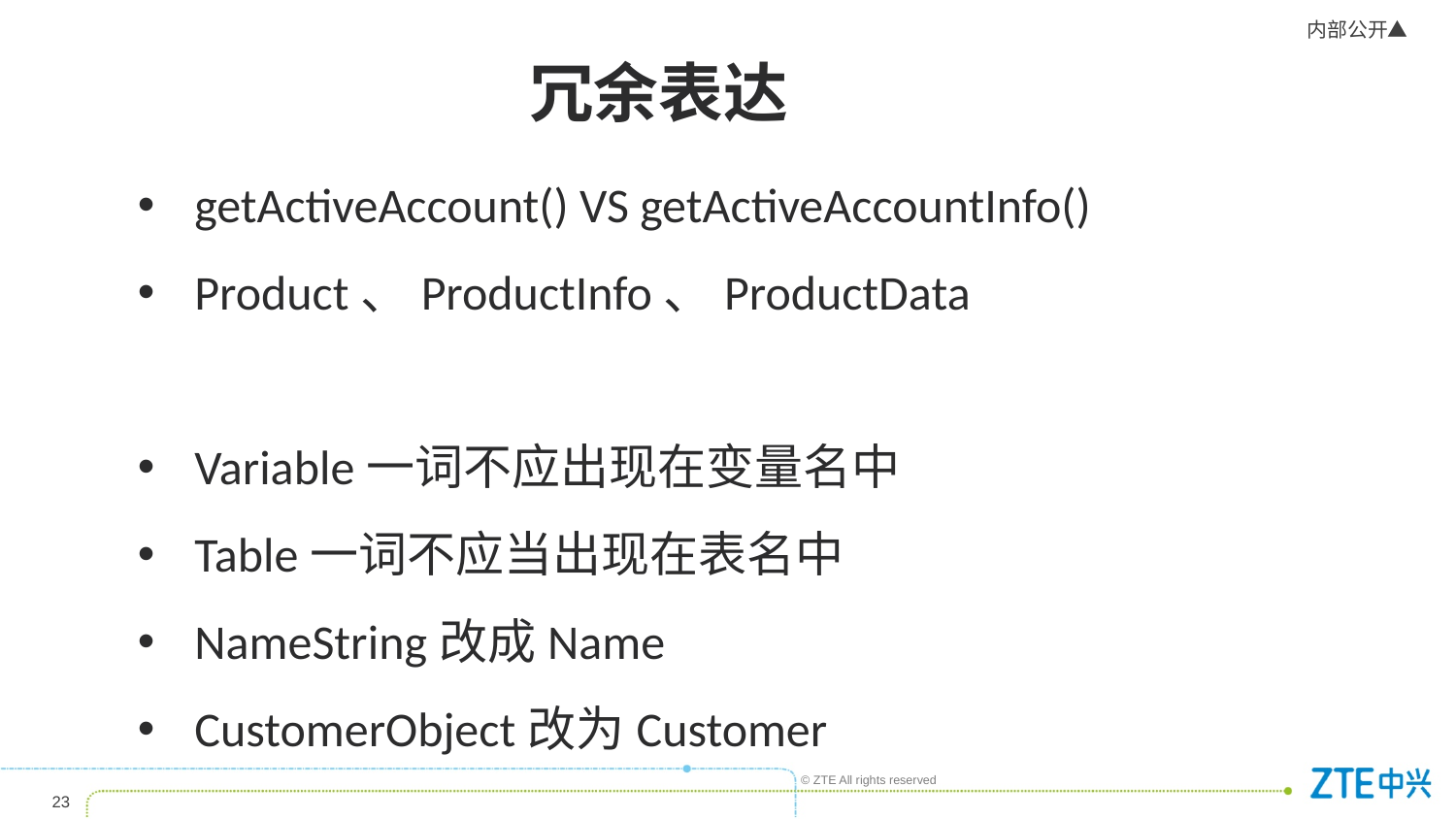

冗余表达
getActiveAccount() VS getActiveAccountInfo()
Product、ProductInfo、ProductData

Variable一词不应出现在变量名中
Table一词不应当出现在表名中
NameString改成Name
CustomerObject改为Customer